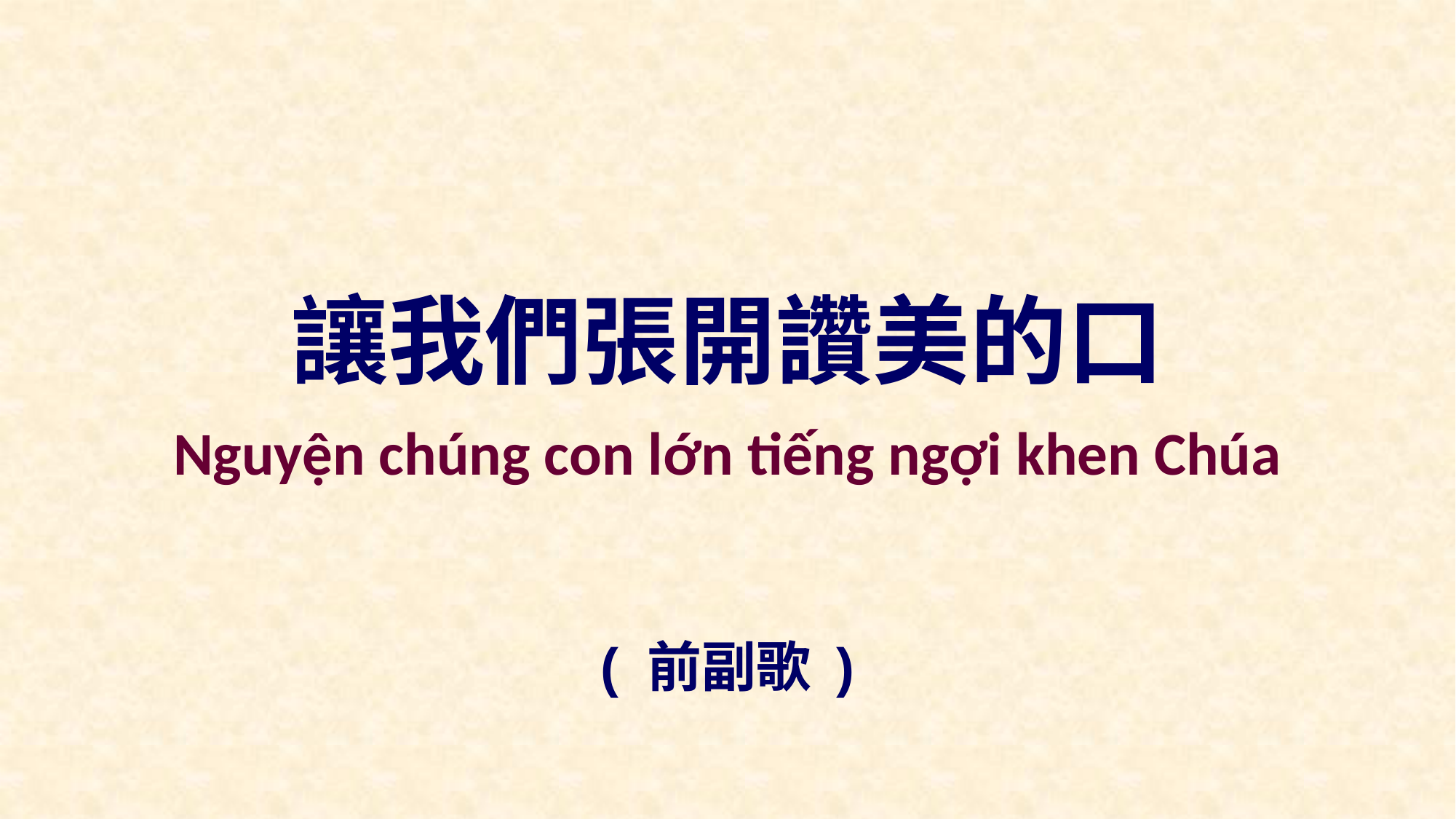

讓我們張開讚美的口
Nguyện chúng con lớn tiếng ngợi khen Chúa
( 前副歌 )